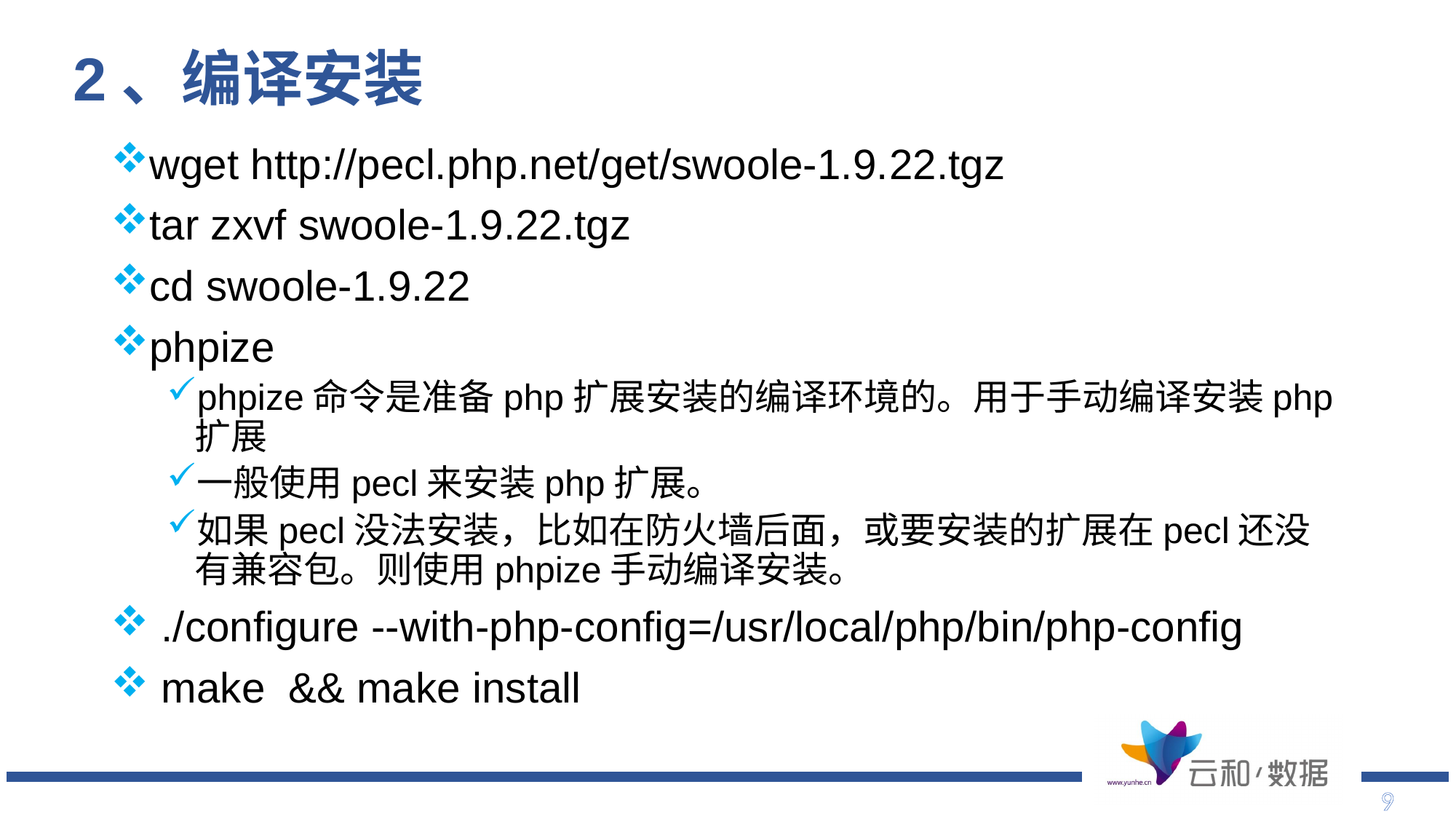

# 2、编译安装
wget http://pecl.php.net/get/swoole-1.9.22.tgz
tar zxvf swoole-1.9.22.tgz
cd swoole-1.9.22
phpize
phpize命令是准备php扩展安装的编译环境的。用于手动编译安装php扩展
一般使用pecl来安装php扩展。
如果pecl没法安装，比如在防火墙后面，或要安装的扩展在pecl还没有兼容包。则使用phpize手动编译安装。
 ./configure --with-php-config=/usr/local/php/bin/php-config
 make  && make install